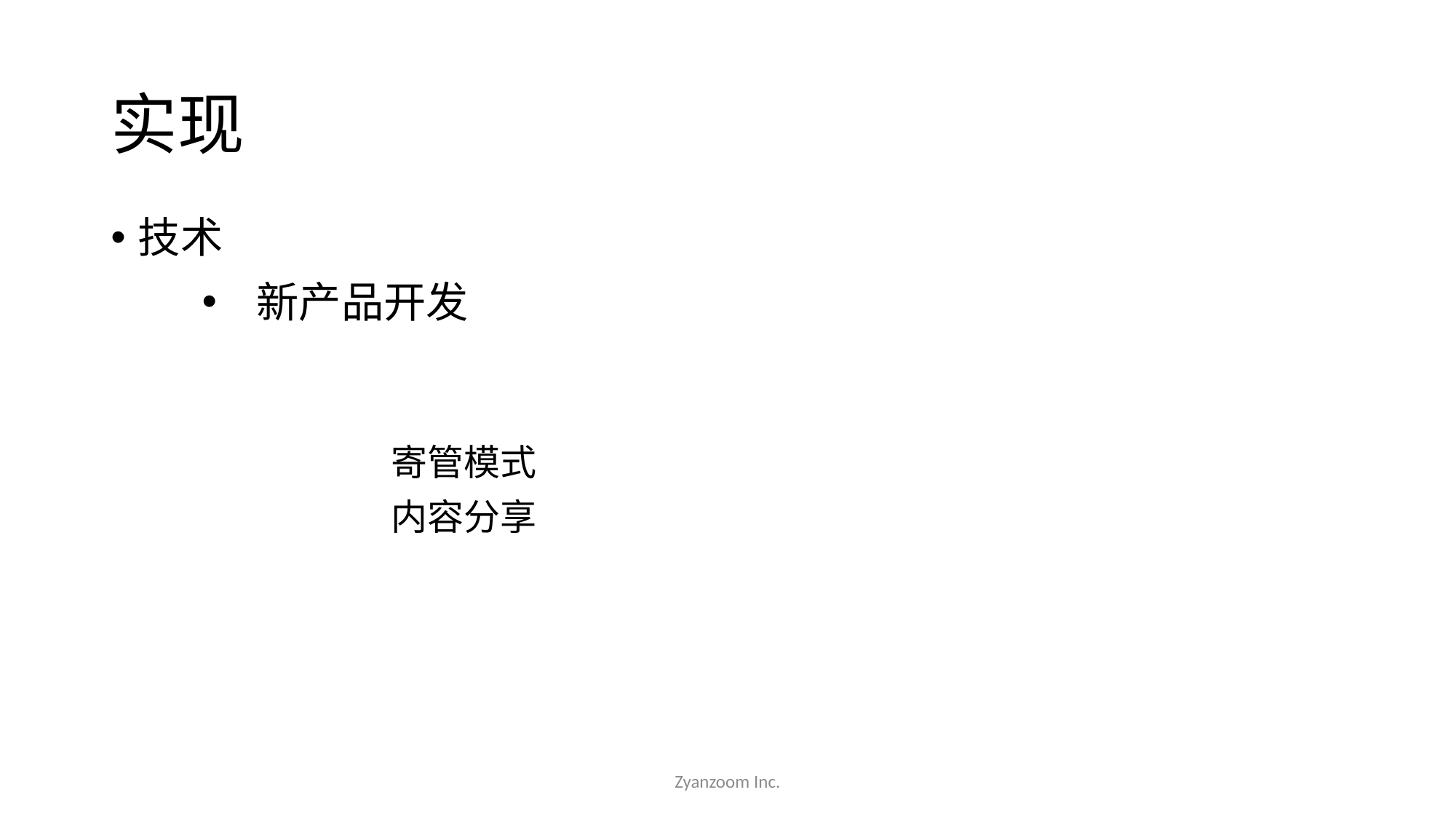

# 实现
技术
新产品开发

寄管模式
内容分享
Zyanzoom Inc.